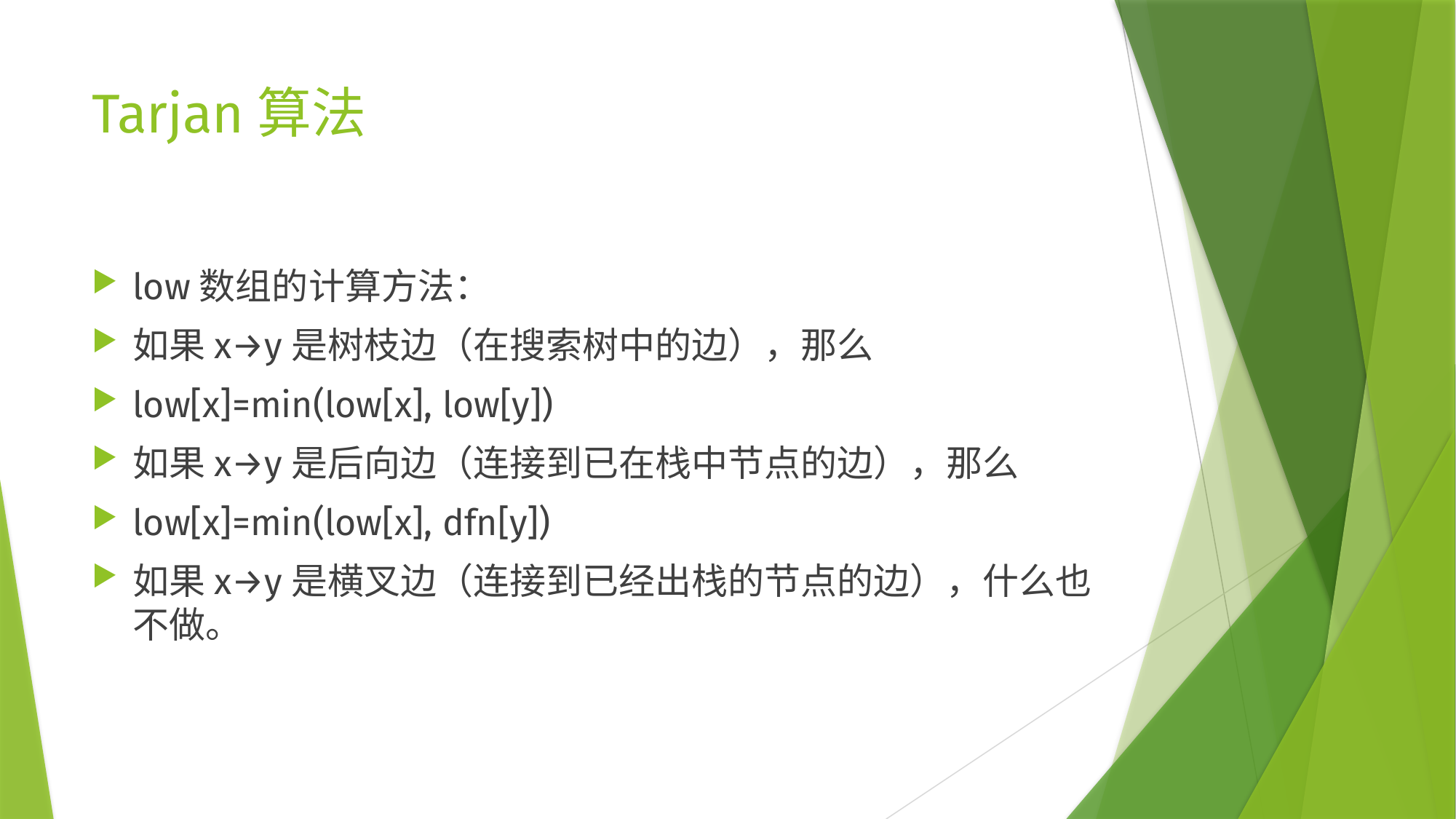

# Tarjan算法
low数组的计算方法：
如果x→y是树枝边（在搜索树中的边），那么
low[x]=min(low[x], low[y])
如果x→y是后向边（连接到已在栈中节点的边），那么
low[x]=min(low[x], dfn[y])
如果x→y是横叉边（连接到已经出栈的节点的边），什么也不做。